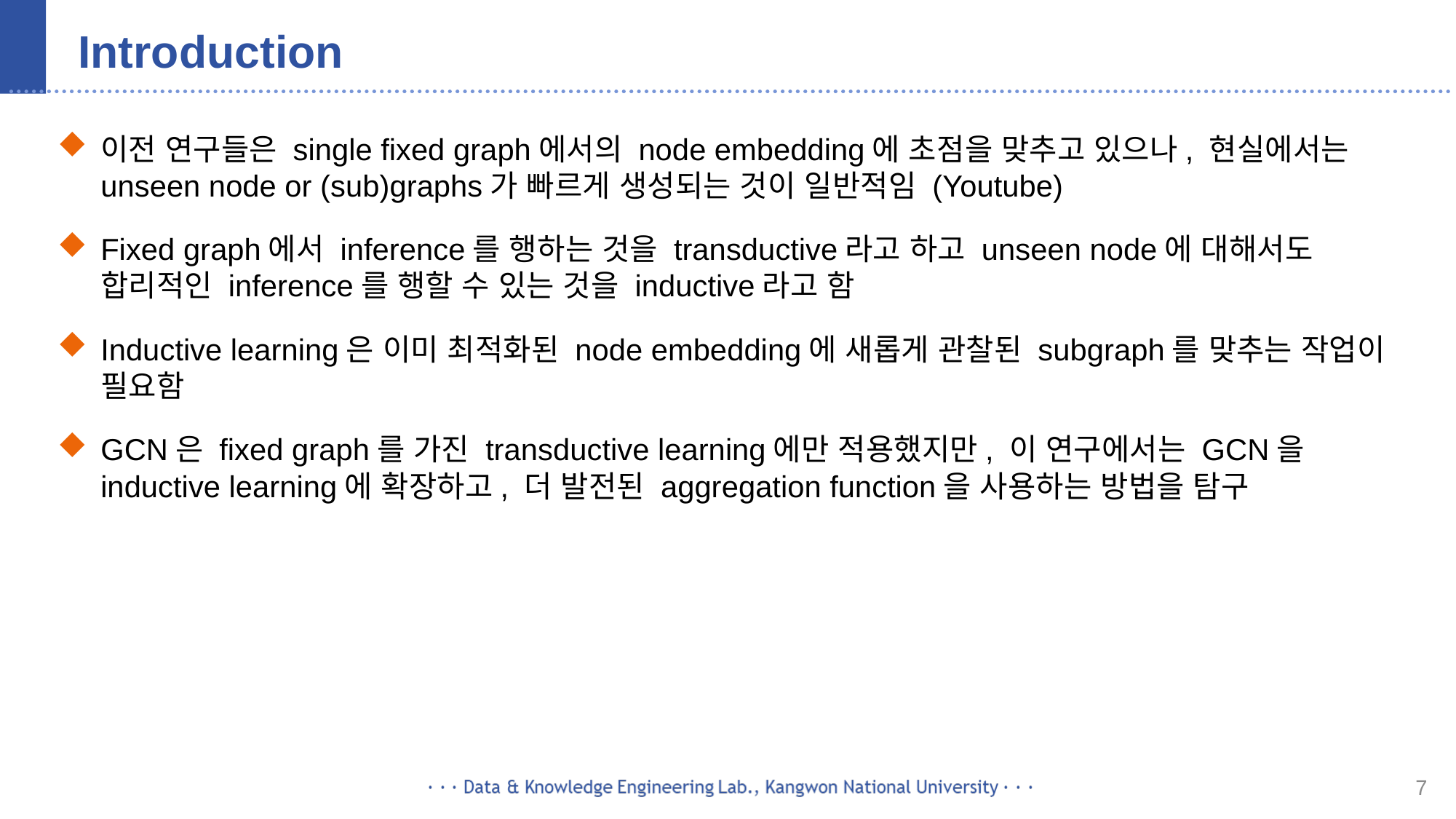

# Introduction
이전 연구들은 single fixed graph에서의 node embedding에 초점을 맞추고 있으나, 현실에서는 unseen node or (sub)graphs가 빠르게 생성되는 것이 일반적임 (Youtube)
Fixed graph에서 inference를 행하는 것을 transductive라고 하고 unseen node에 대해서도 합리적인 inference를 행할 수 있는 것을 inductive라고 함
Inductive learning은 이미 최적화된 node embedding에 새롭게 관찰된 subgraph를 맞추는 작업이 필요함
GCN은 fixed graph를 가진 transductive learning에만 적용했지만, 이 연구에서는 GCN을 inductive learning에 확장하고, 더 발전된 aggregation function을 사용하는 방법을 탐구

7